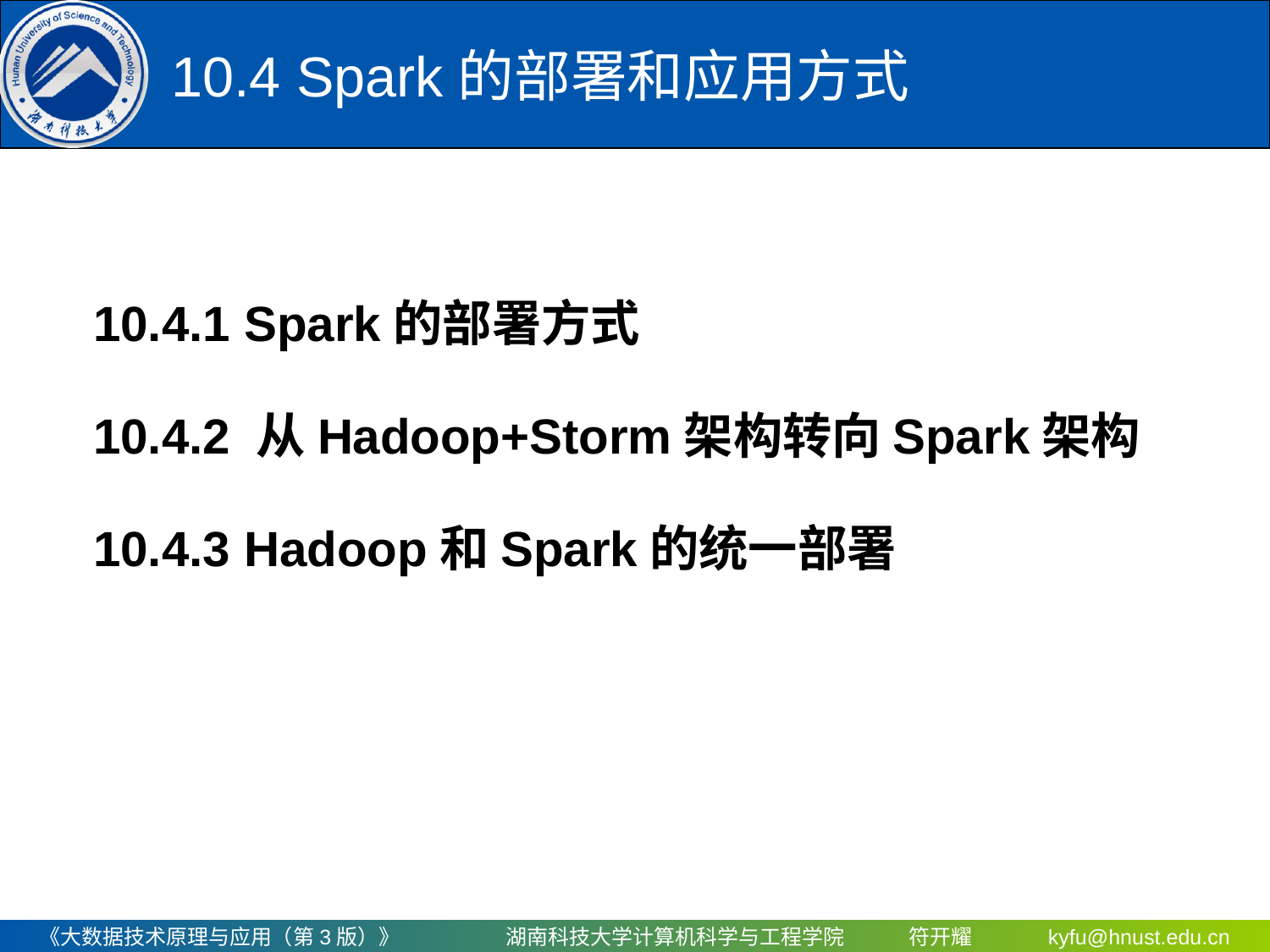

# 10.4 Spark的部署和应用方式
10.4.1 Spark的部署方式
10.4.2 从Hadoop+Storm架构转向Spark架构
10.4.3 Hadoop和Spark的统一部署